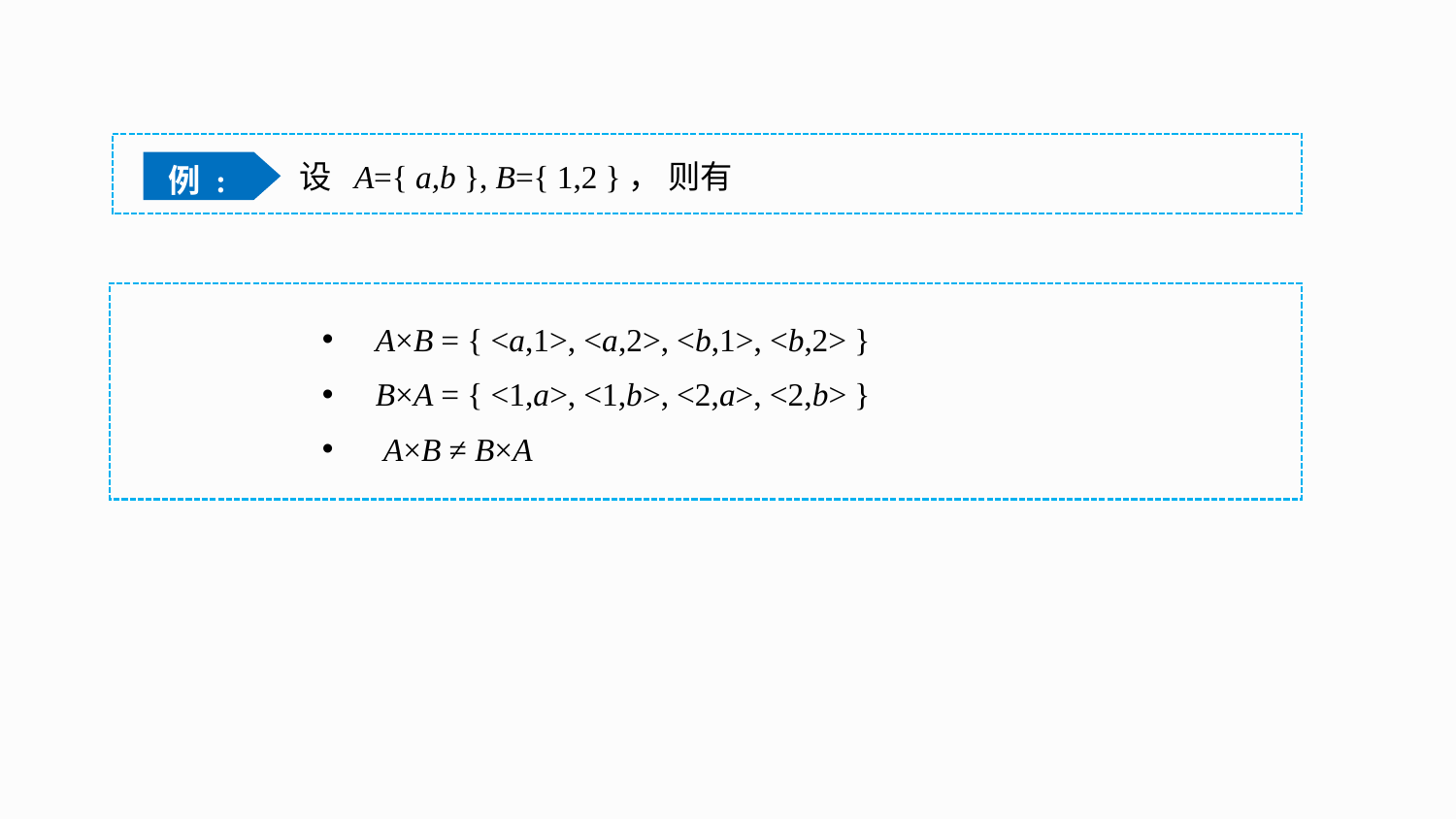

设  A={ a,b }, B={ 1,2 }， 则有
例 :

 A×B = { <a,1>, <a,2>, <b,1>, <b,2> }
 B×A = { <1,a>, <1,b>, <2,a>, <2,b> }
  A×B ≠ B×A